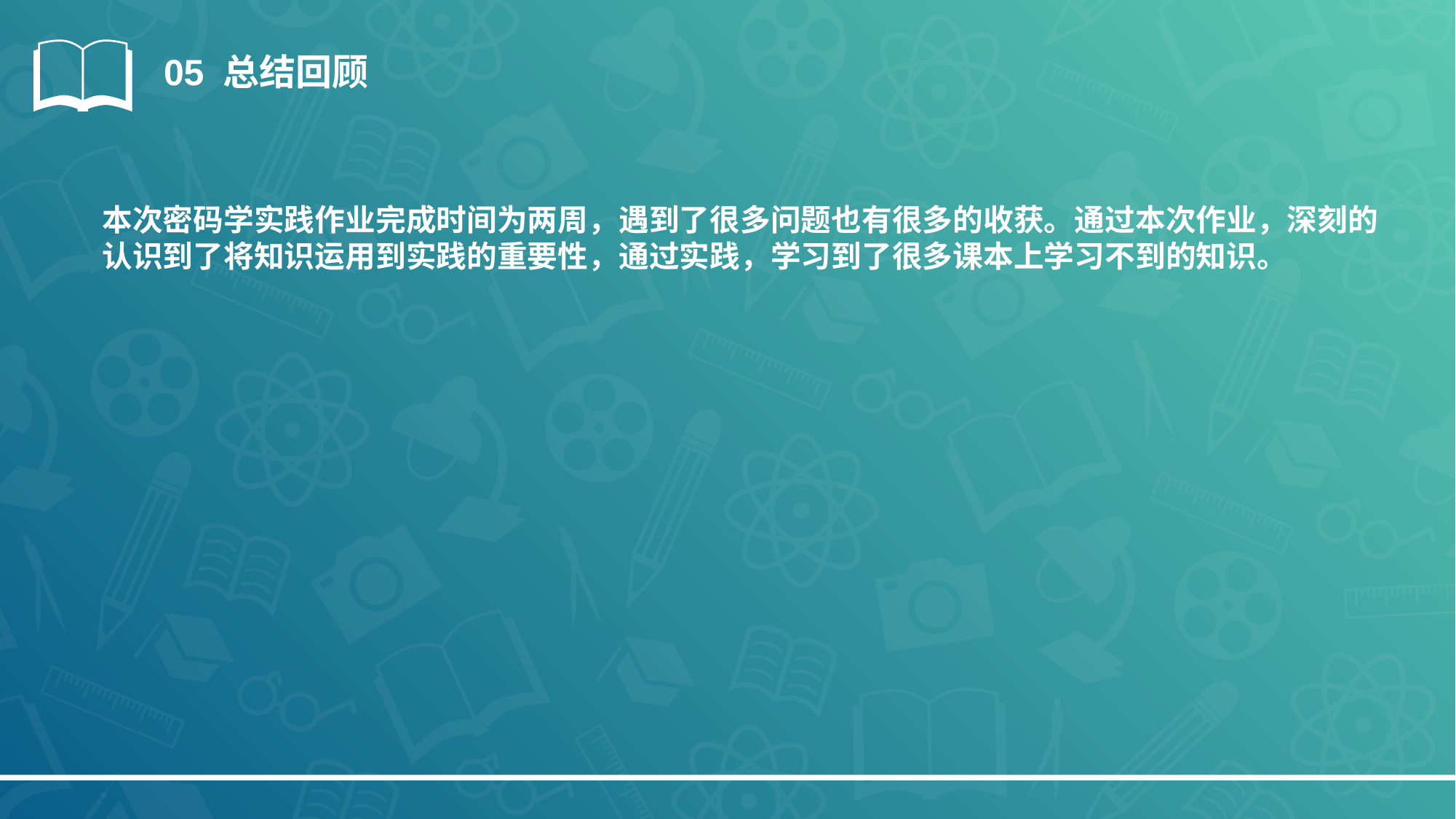

05 总结回顾
本次密码学实践作业完成时间为两周，遇到了很多问题也有很多的收获。通过本次作业，深刻的
认识到了将知识运用到实践的重要性，通过实践，学习到了很多课本上学习不到的知识。